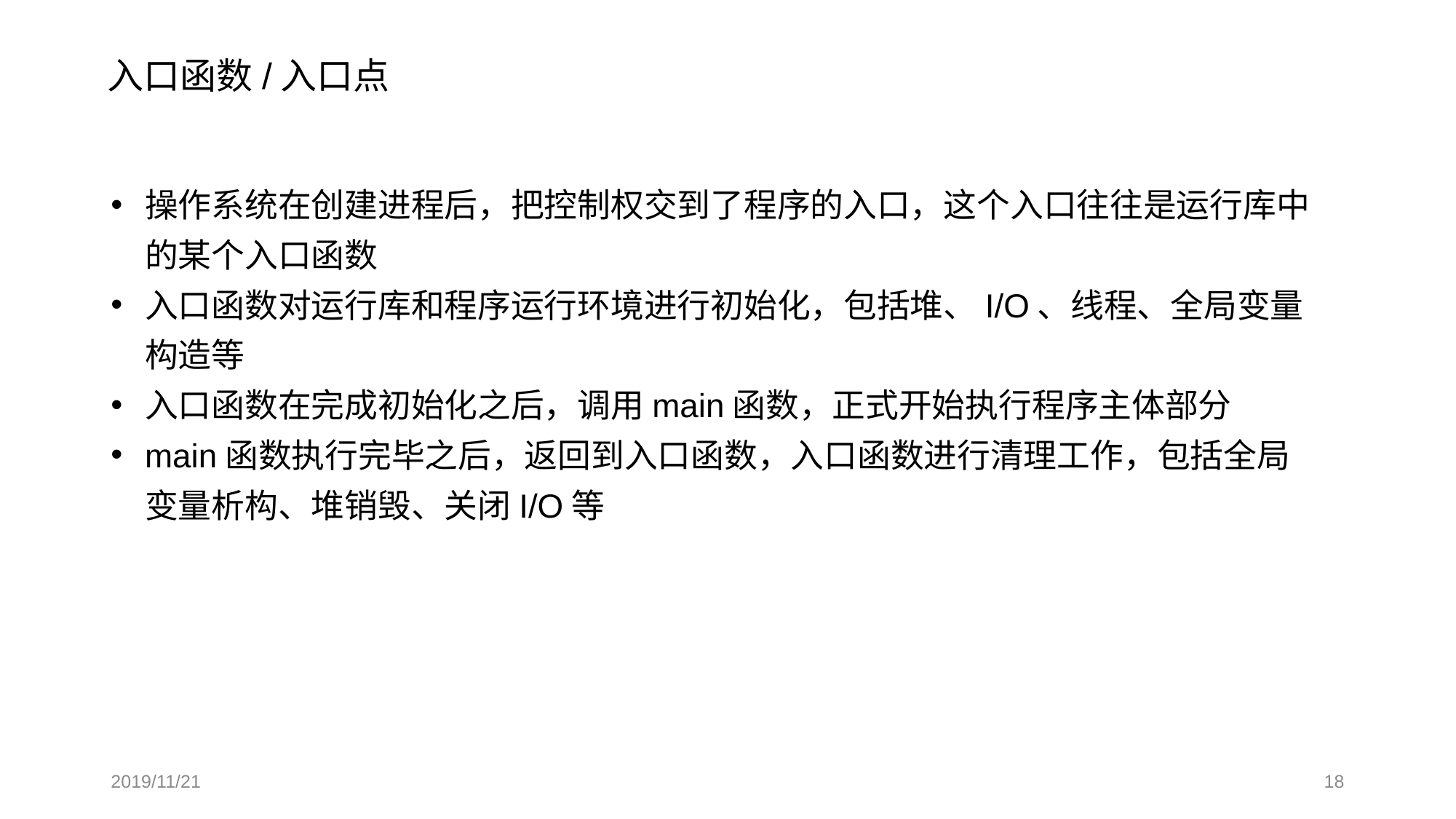

入口函数/入口点
操作系统在创建进程后，把控制权交到了程序的入口，这个入口往往是运行库中的某个入口函数
入口函数对运行库和程序运行环境进行初始化，包括堆、I/O、线程、全局变量构造等
入口函数在完成初始化之后，调用main函数，正式开始执行程序主体部分
main函数执行完毕之后，返回到入口函数，入口函数进行清理工作，包括全局变量析构、堆销毁、关闭I/O等
2019/11/21
18